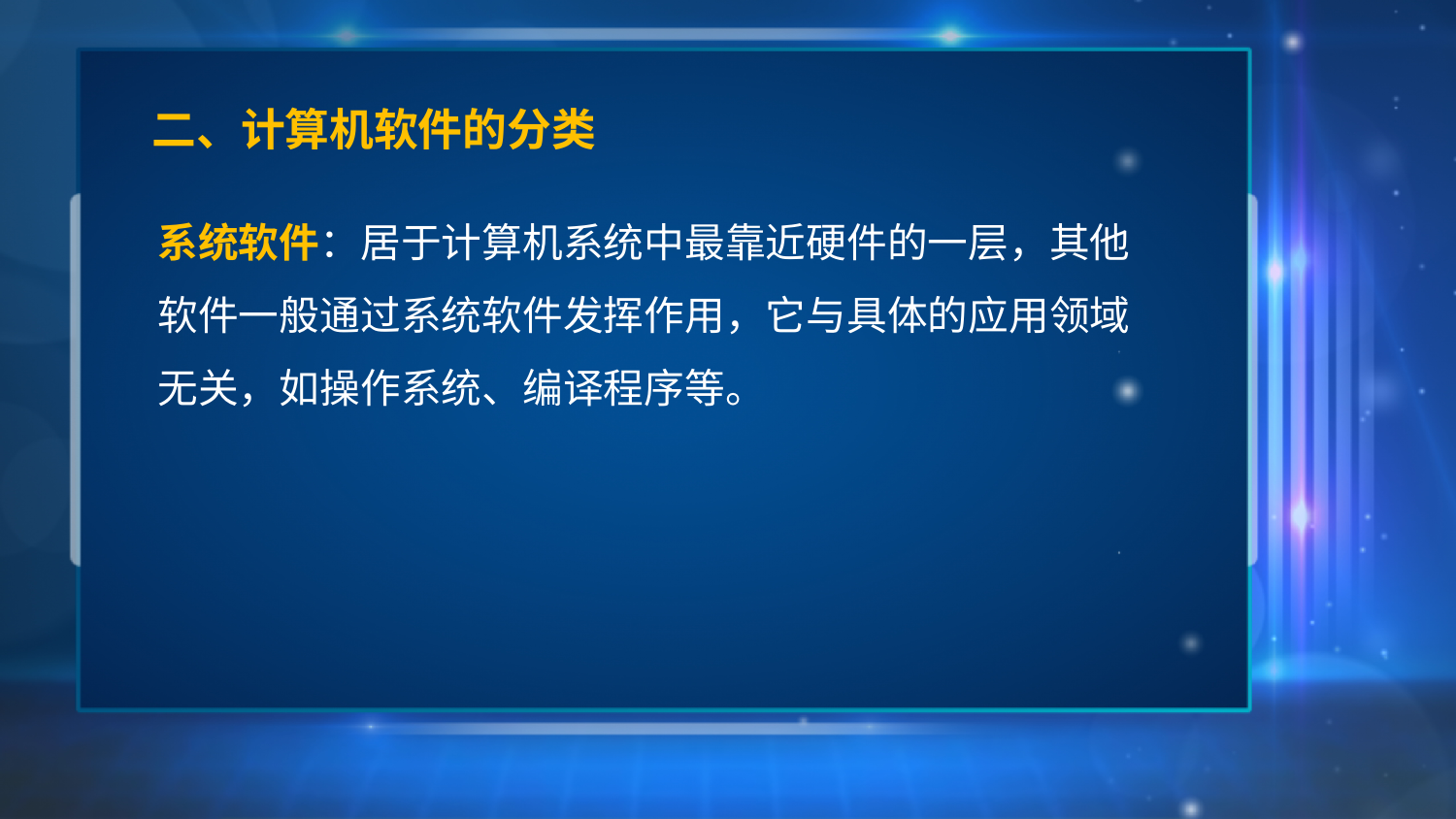

# 二、计算机软件的分类
系统软件：居于计算机系统中最靠近硬件的一层，其他软件一般通过系统软件发挥作用，它与具体的应用领域无关，如操作系统、编译程序等。